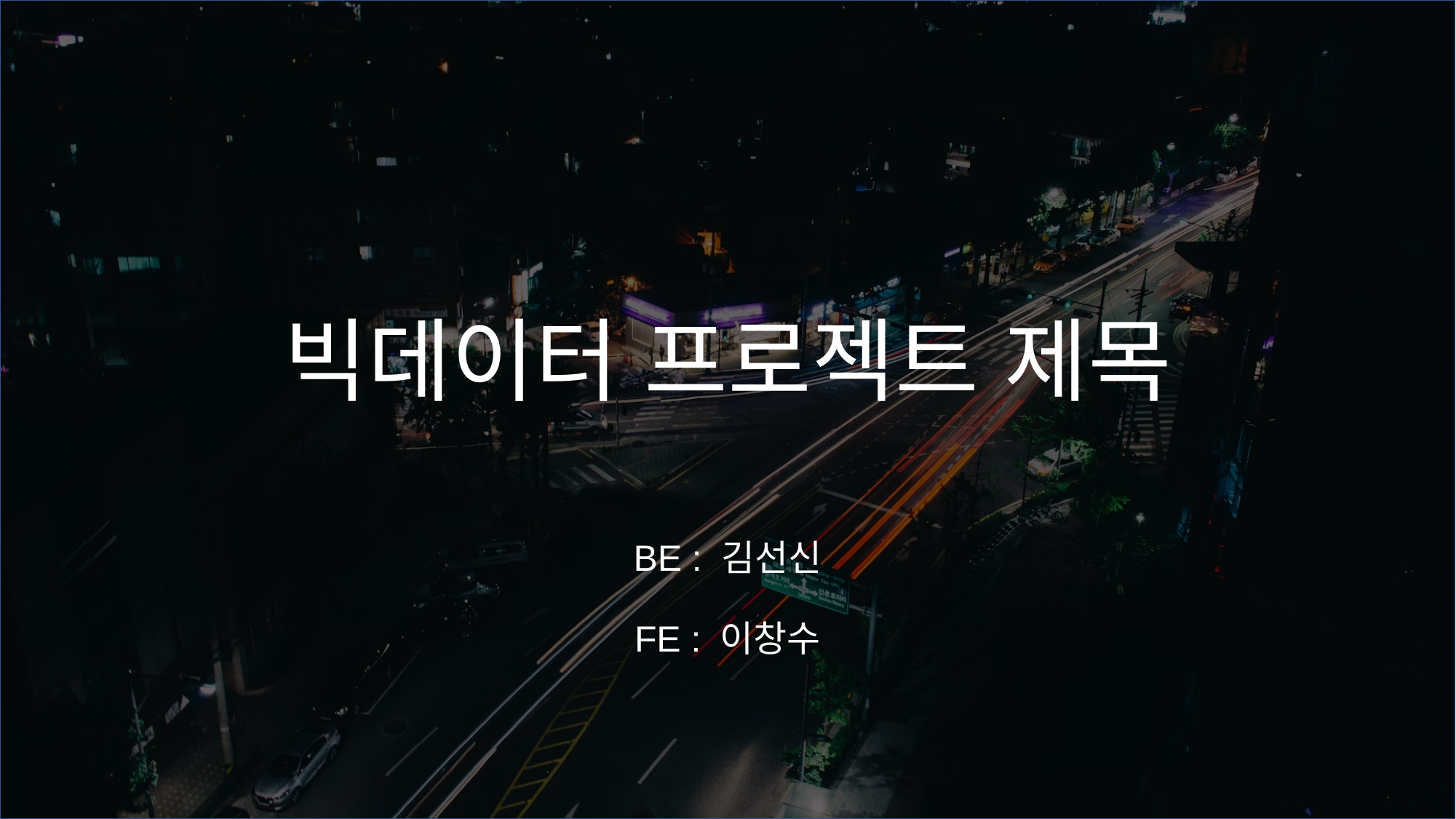

# 빅데이터 프로젝트 제목
BE : 김선신
FE : 이창수